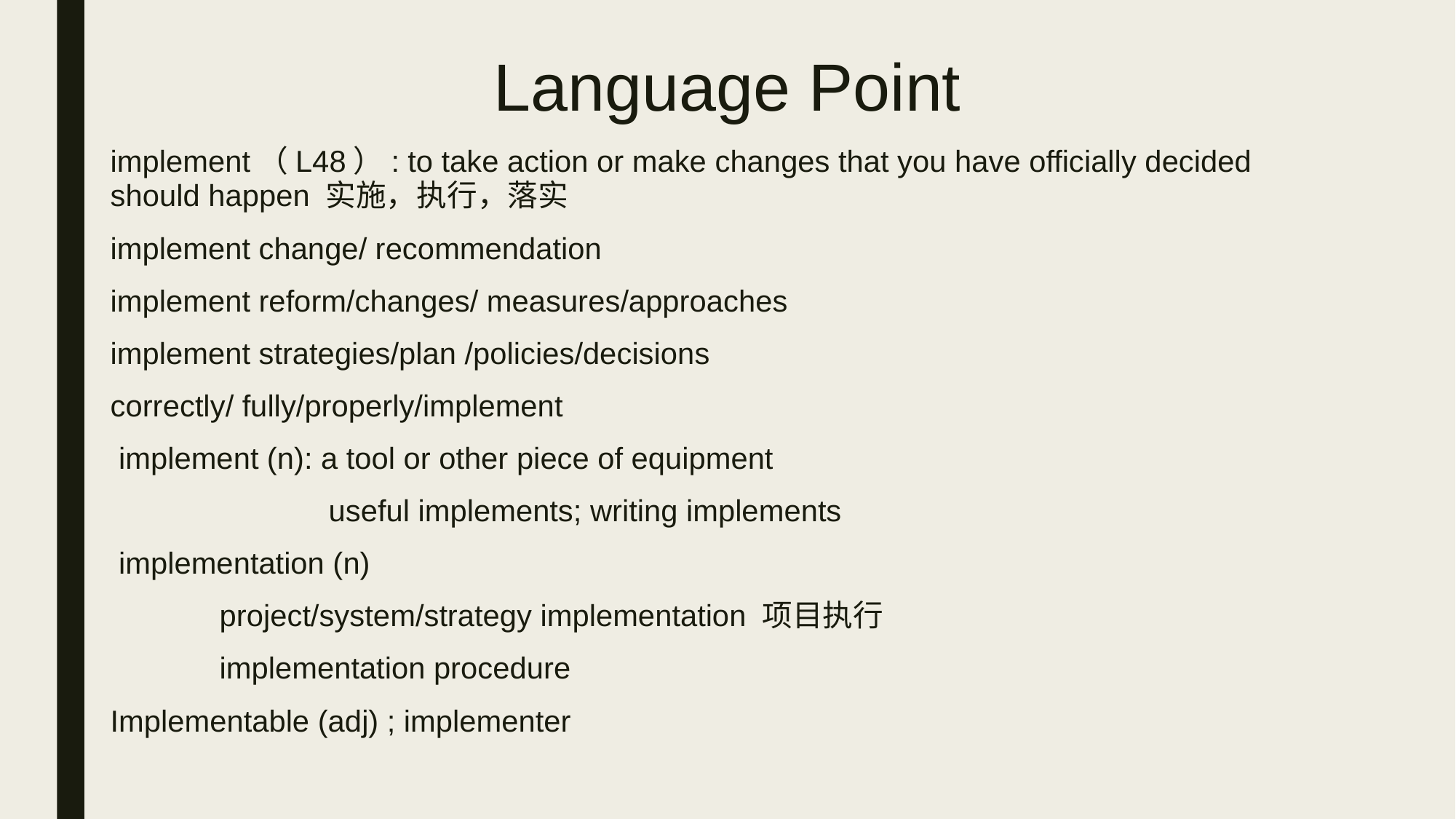

# Language Point
implement（L48）: to take action or make changes that you have officially decided should happen 实施，执行，落实
implement change/ recommendation
implement reform/changes/ measures/approaches
implement strategies/plan /policies/decisions
correctly/ fully/properly/implement
 implement (n): a tool or other piece of equipment
		useful implements; writing implements
 implementation (n)
	project/system/strategy implementation 项目执行
	implementation procedure
Implementable (adj) ; implementer